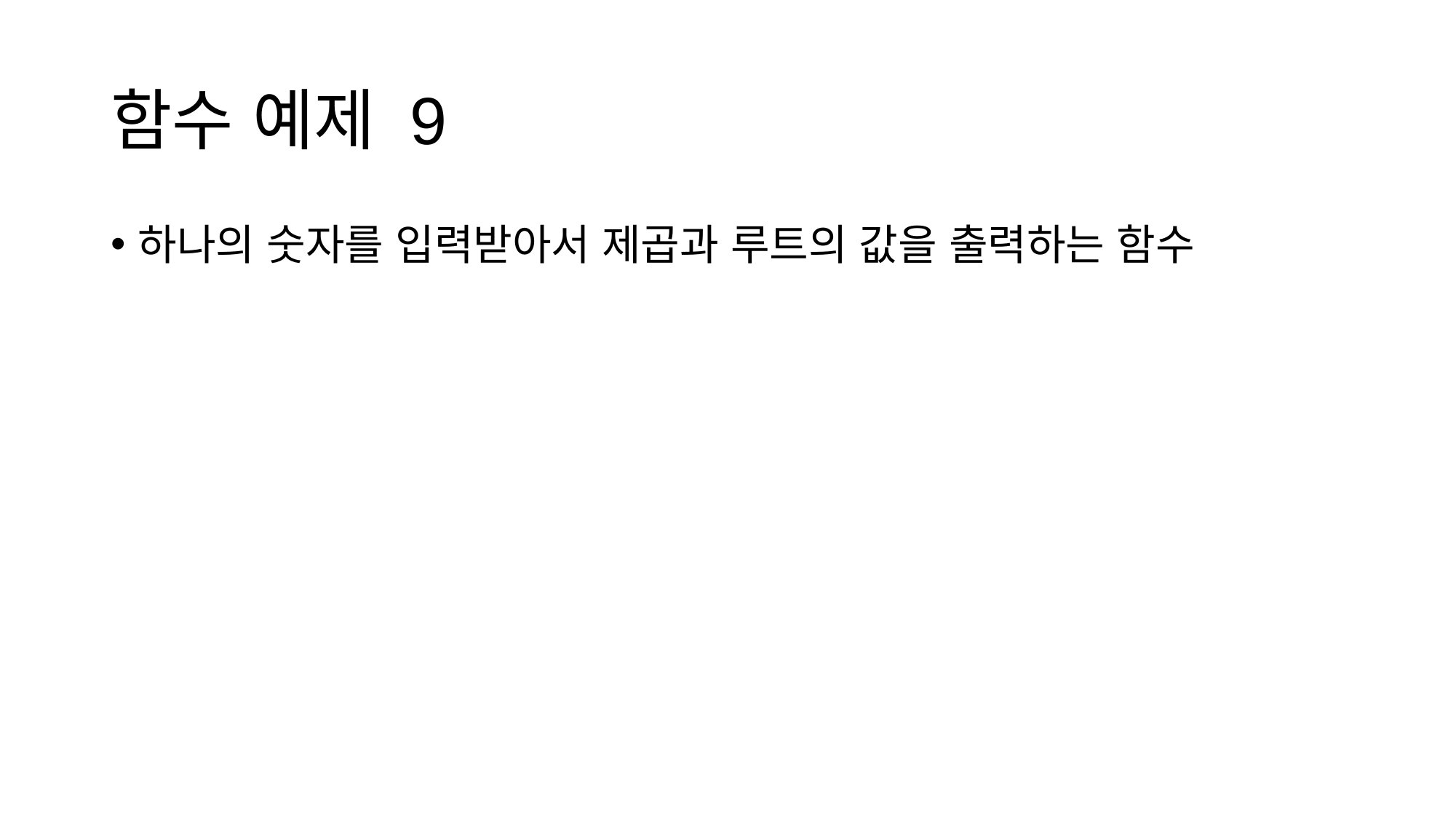

# 함수 예제 9
하나의 숫자를 입력받아서 제곱과 루트의 값을 출력하는 함수